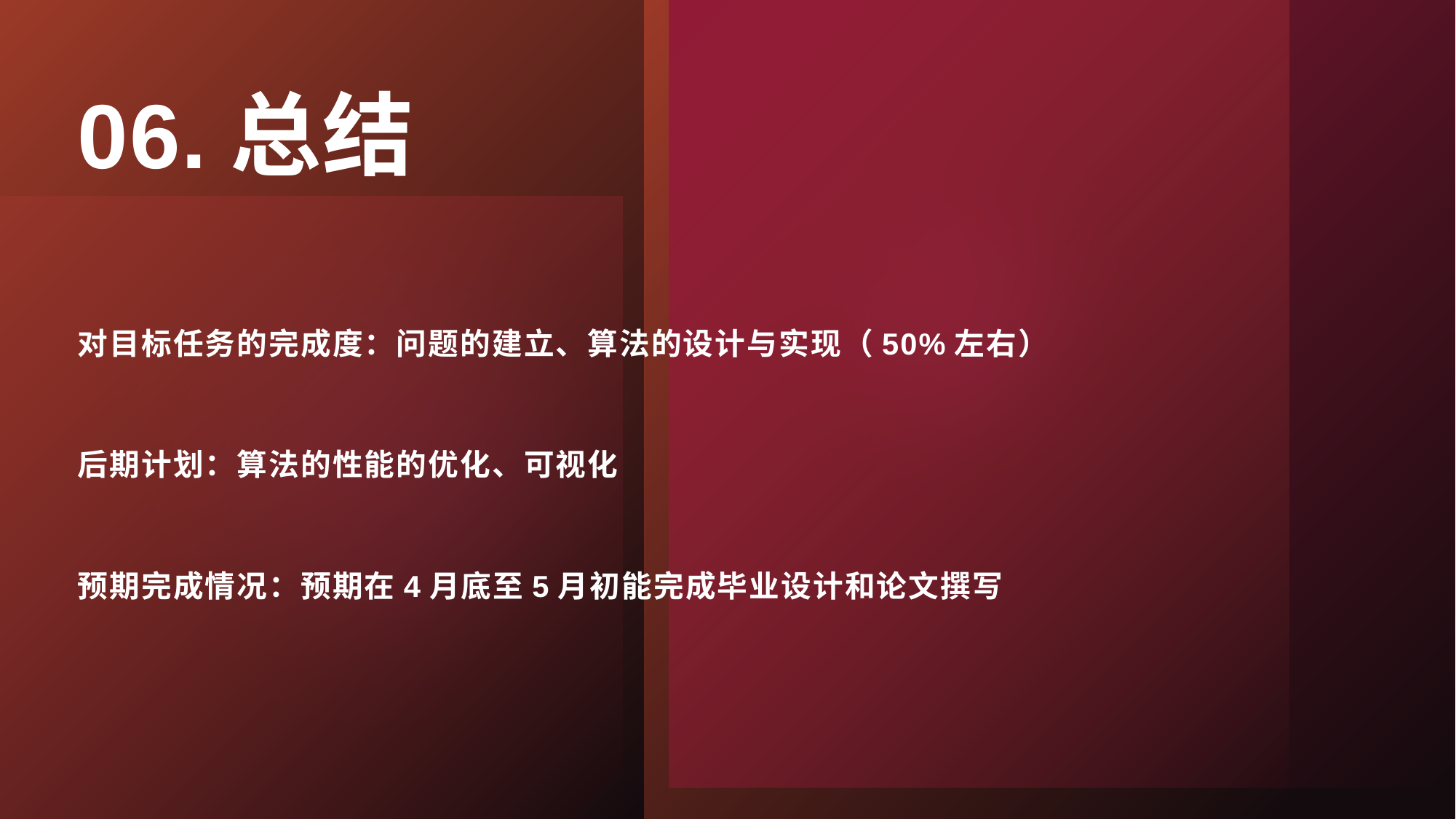

# 06.总结
对目标任务的完成度：问题的建立、算法的设计与实现（50%左右）

后期计划：算法的性能的优化、可视化

预期完成情况：预期在4月底至5月初能完成毕业设计和论文撰写